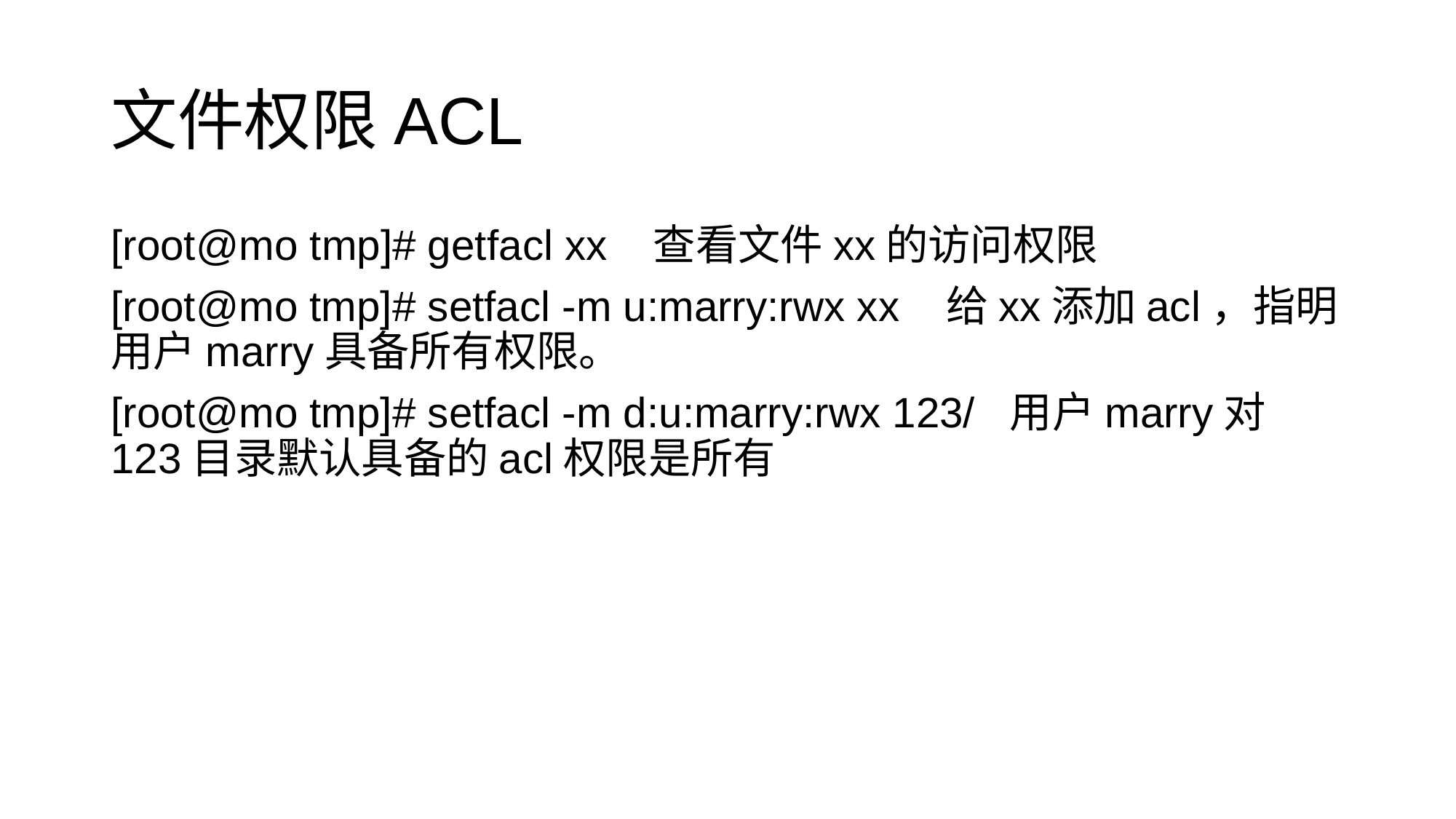

# 文件权限ACL
[root@mo tmp]# getfacl xx   查看文件xx的访问权限
[root@mo tmp]# setfacl -m u:marry:rwx xx   给xx添加acl，指明用户marry具备所有权限。
[root@mo tmp]# setfacl -m d:u:marry:rwx 123/  用户marry对123目录默认具备的acl权限是所有